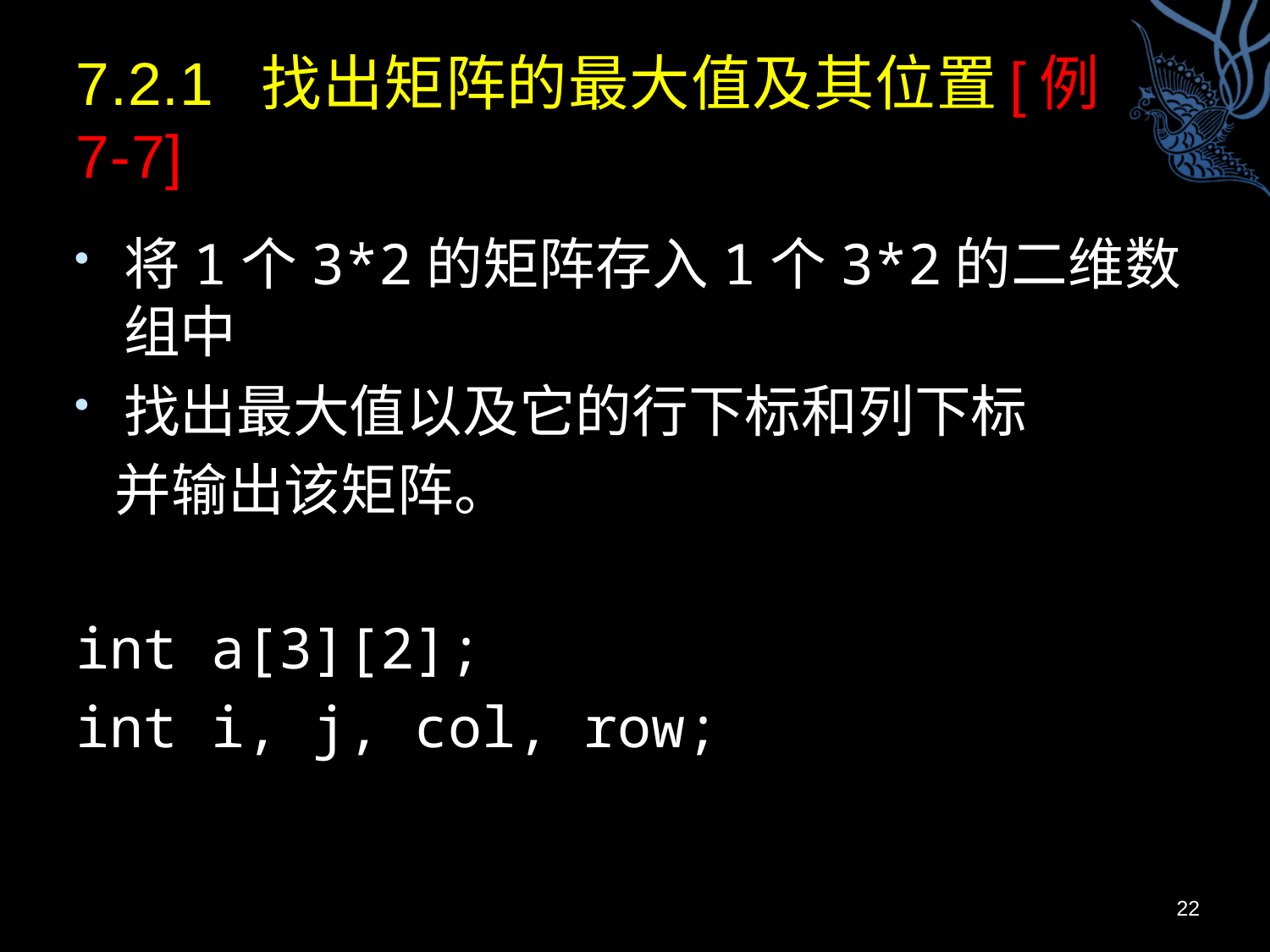

# 7.2.1  找出矩阵的最大值及其位置[例7-7]
将1个3*2的矩阵存入1个3*2的二维数组中
找出最大值以及它的行下标和列下标
  并输出该矩阵。

int a[3][2];
int i, j, col, row;

22